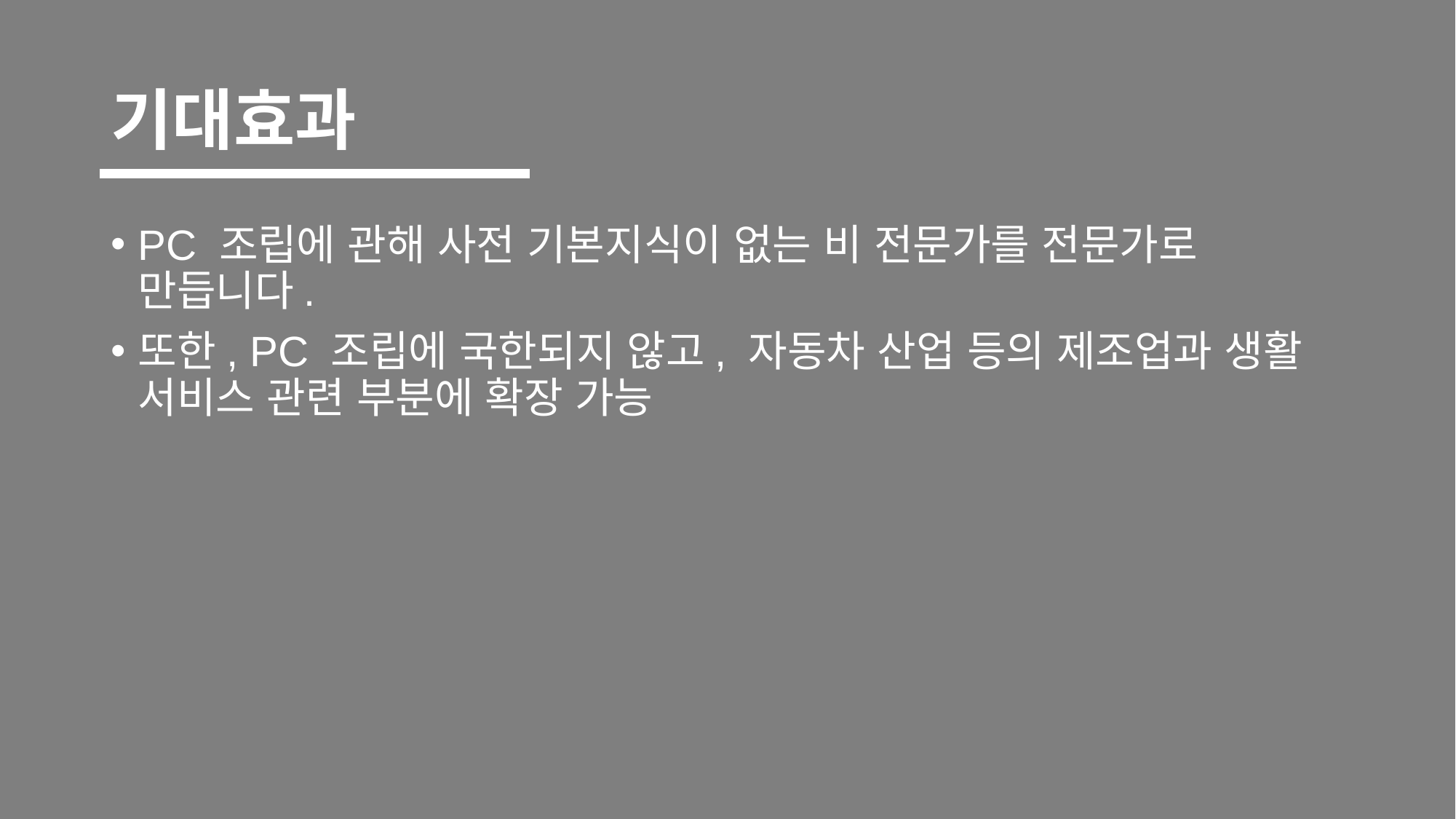

# 기대효과
PC 조립에 관해 사전 기본지식이 없는 비 전문가를 전문가로 만듭니다.
또한, PC 조립에 국한되지 않고, 자동차 산업 등의 제조업과 생활 서비스 관련 부분에 확장 가능